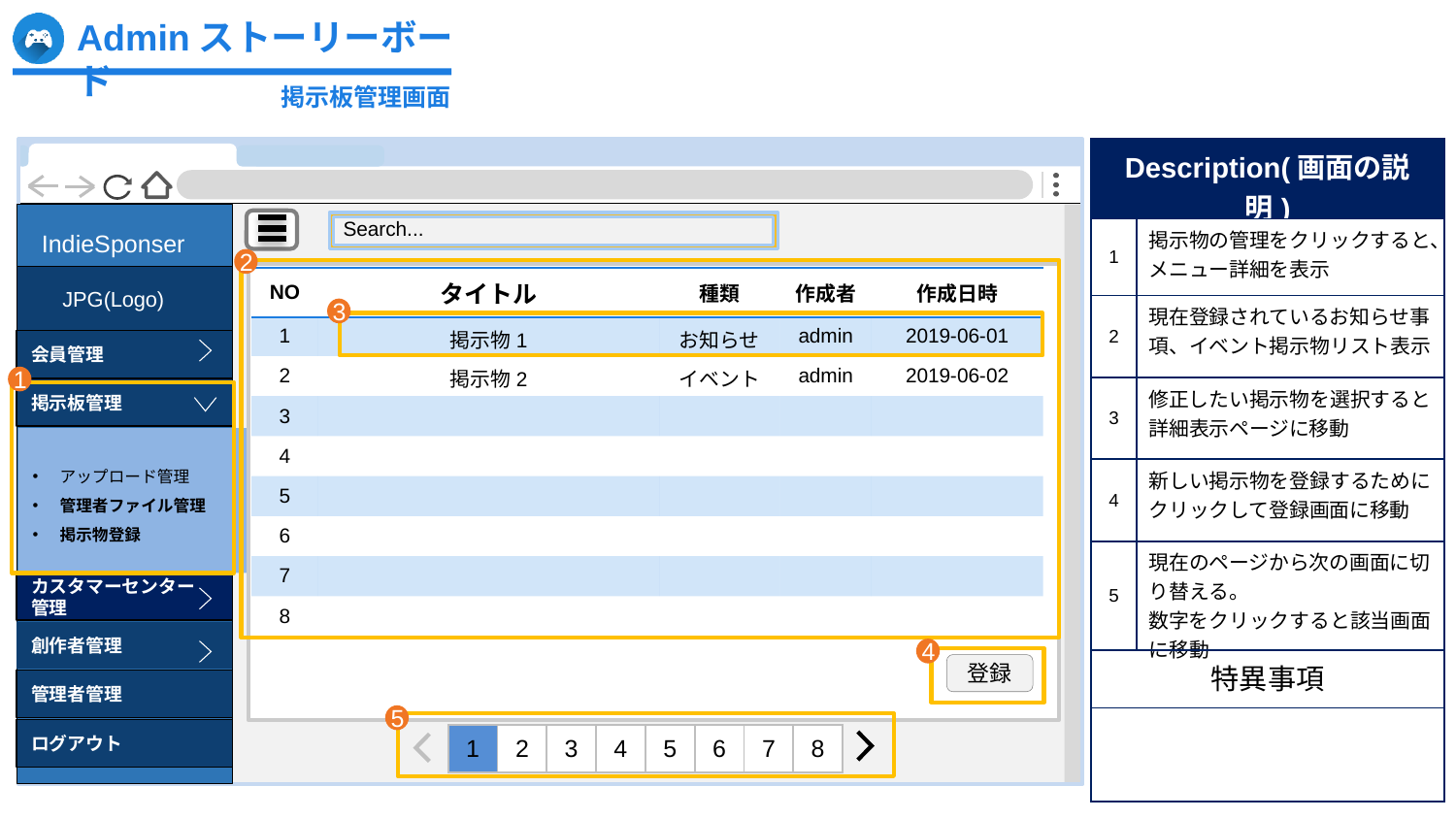

Adminストーリーボード
掲示板管理画面
| Description(画面の説明) |  |
| --- | --- |
| 1 | 掲示物の管理をクリックすると、メニュー詳細を表示 |
| 2 | 現在登録されているお知らせ事項、イベント掲示物リスト表示 |
| 3 | 修正したい掲示物を選択すると詳細表示ページに移動 |
| 4 | 新しい掲示物を登録するためにクリックして登録画面に移動 |
| 5 | 現在のページから次の画面に切り替える。 数字をクリックすると該当画面に移動 |
| 特異事項 |  |
|  |  |

IndieSponser

JPG(Logo)
会員管理

掲示板管理

アップロード管理
管理者ファイル管理
掲示物登録

カスタマーセンター管理

創作者管理

管理者管理
ログアウト
Search...

2

| NO | タイトル | 種類 | 作成者 | 作成日時 |
| --- | --- | --- | --- | --- |
| 1 | 掲示物1 | お知らせ | admin | 2019-06-01 |
| 2 | 掲示物2 | イベント | admin | 2019-06-02 |
| 3 |  |  |  |  |
| 4 |  |  |  |  |
| 5 |  |  |  |  |
| 6 |  |  |  |  |
| 7 |  |  |  |  |
| 8 |  |  |  |  |
3

1

4

登録
5

| 1 | 2 | 3 | 4 | 5 | 6 | 7 | 8 |
| --- | --- | --- | --- | --- | --- | --- | --- |